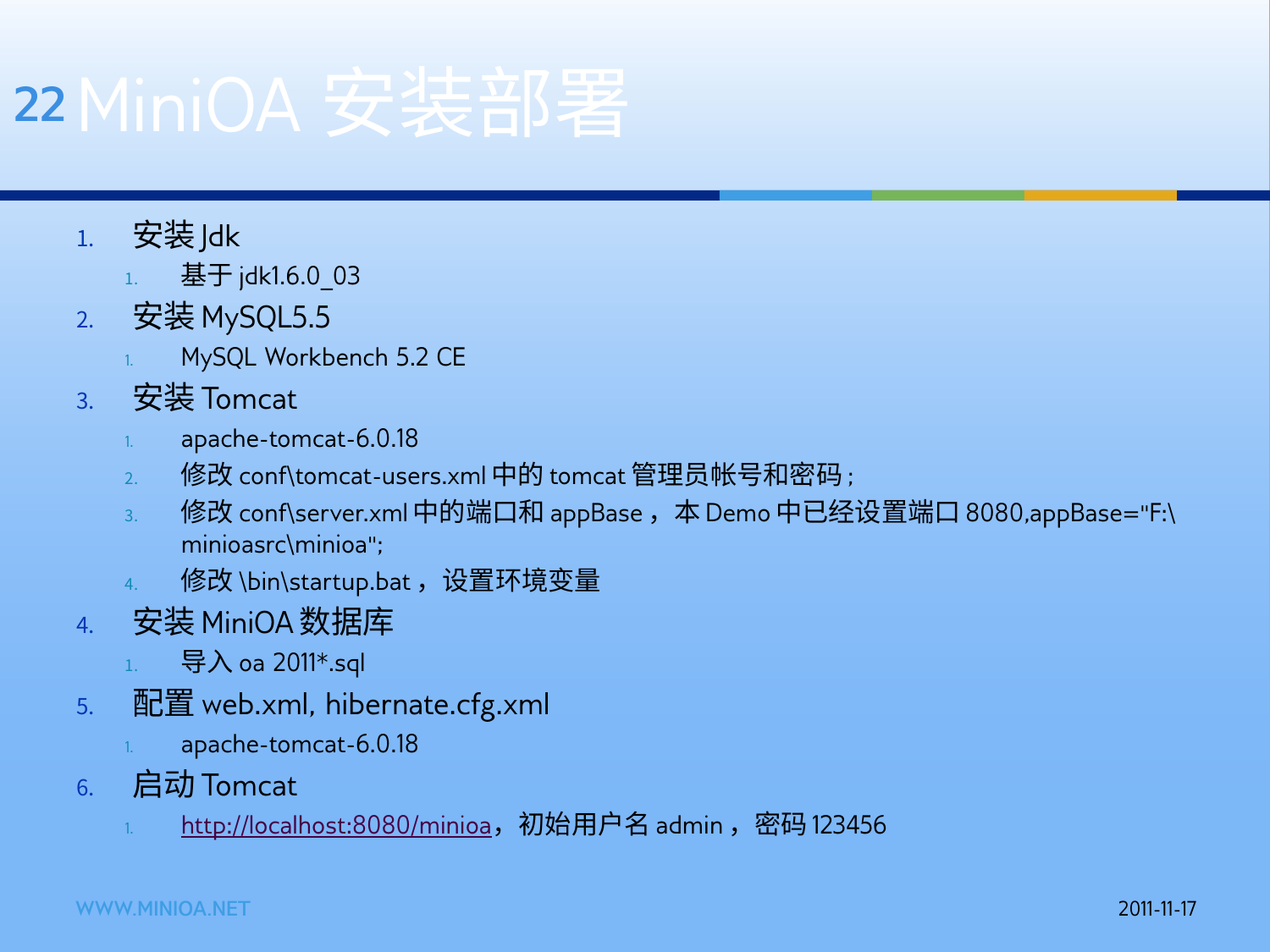

# MiniOA安装部署
22
安装Jdk
基于jdk1.6.0_03
安装MySQL5.5
MySQL Workbench 5.2 CE
安装Tomcat
apache-tomcat-6.0.18
修改conf\tomcat-users.xml中的tomcat管理员帐号和密码;
修改conf\server.xml中的端口和appBase，本Demo中已经设置端口8080,appBase="F:\minioasrc\minioa";
修改\bin\startup.bat，设置环境变量
安装MiniOA数据库
导入oa 2011*.sql
配置web.xml, hibernate.cfg.xml
apache-tomcat-6.0.18
启动Tomcat
http://localhost:8080/minioa，初始用户名admin，密码123456

www.minioa.net
2011-11-17